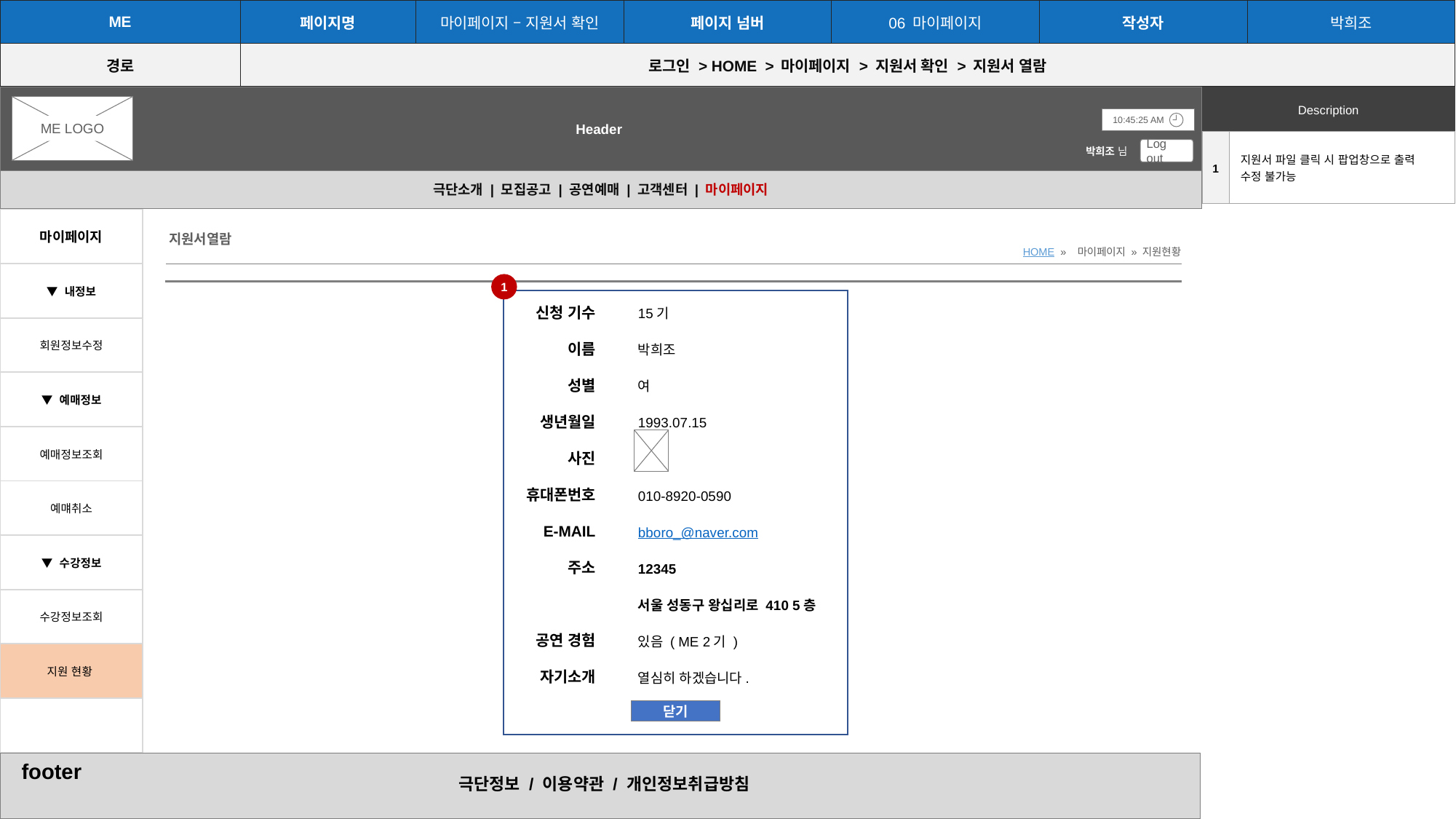

| ME | 페이지명 | 마이페이지 – 지원서 확인 | 페이지 넘버 | 06 마이페이지 | 작성자 | 박희조 |
| --- | --- | --- | --- | --- | --- | --- |
| 경로 | 로그인 > HOME > 마이페이지 > 지원서 확인 > 지원서 열람 |  |  |  |  |  |
Header
| Description |
| --- |

ME LOGO
10:45:25 AM

| 1 | 지원서 파일 클릭 시 팝업창으로 출력 수정 불가능 |
| --- | --- |
박희조 님
Log out
극단소개 | 모집공고 | 공연예매 | 고객센터 | 마이페이지
| 마이페이지 |
| --- |
| ▼ 내정보 |
| 회원정보수정 |
| ▼ 예매정보 |
| 예매정보조회 |
| 예먜취소 |
| ▼ 수강정보 |
| 수강정보조회 |
| 지원 현황 |
|  |
지원서열람
HOME  »   마이페이지 » 지원현황
1
15기
박희조
여
1993.07.15

010-8920-0590
bboro_@naver.com
12345
서울 성동구 왕십리로 410 5층
있음 ( ME 2기 )
열심히 하겠습니다.
신청 기수
이름
성별
생년월일
사진
휴대폰번호
E-MAIL
주소

공연 경험
자기소개

닫기

footer
극단정보 / 이용약관 / 개인정보취급방침